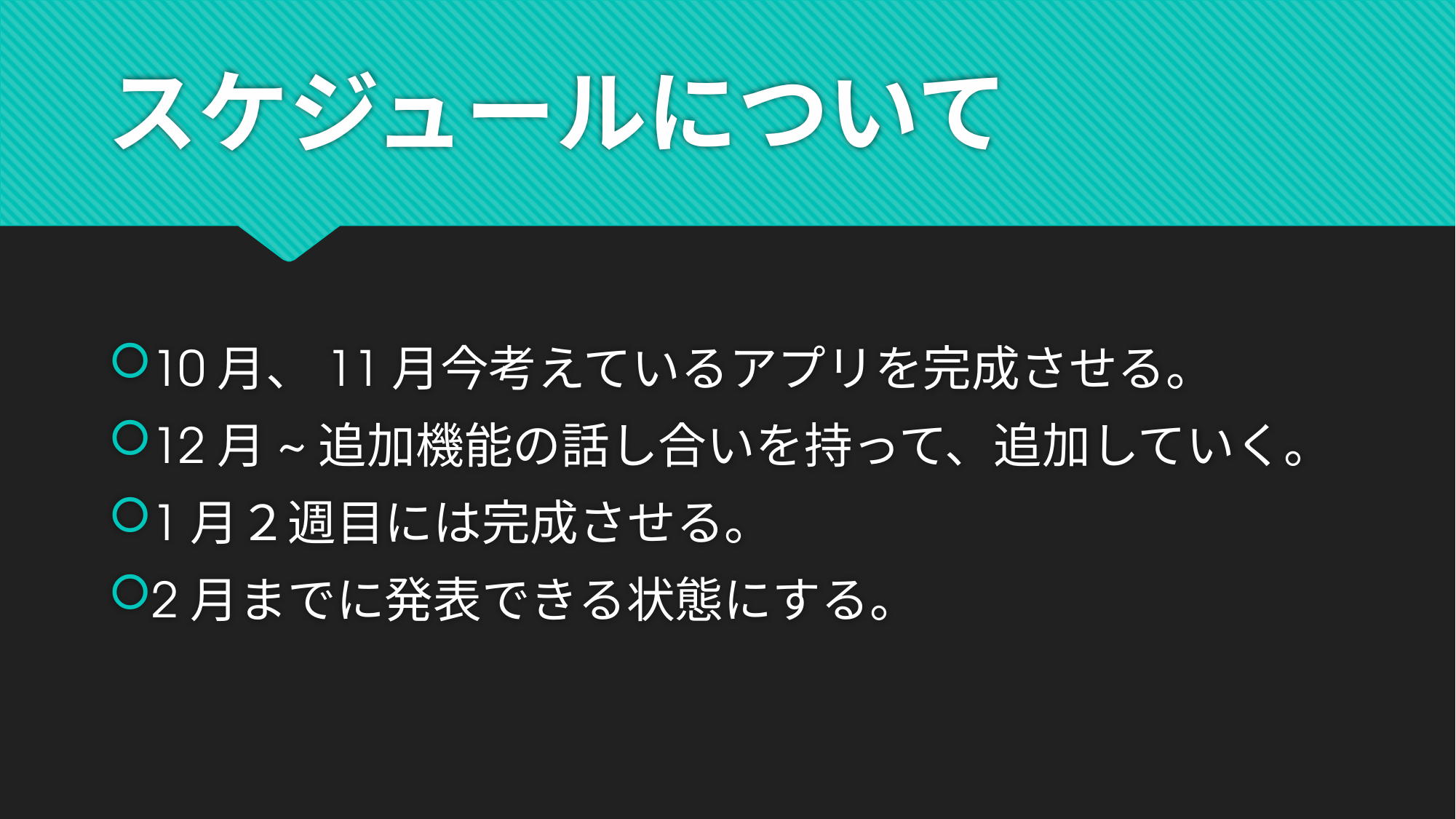

# スケジュールについて
10月、11月今考えているアプリを完成させる。
12月~追加機能の話し合いを持って、追加していく。
1月２週目には完成させる。
2月までに発表できる状態にする。